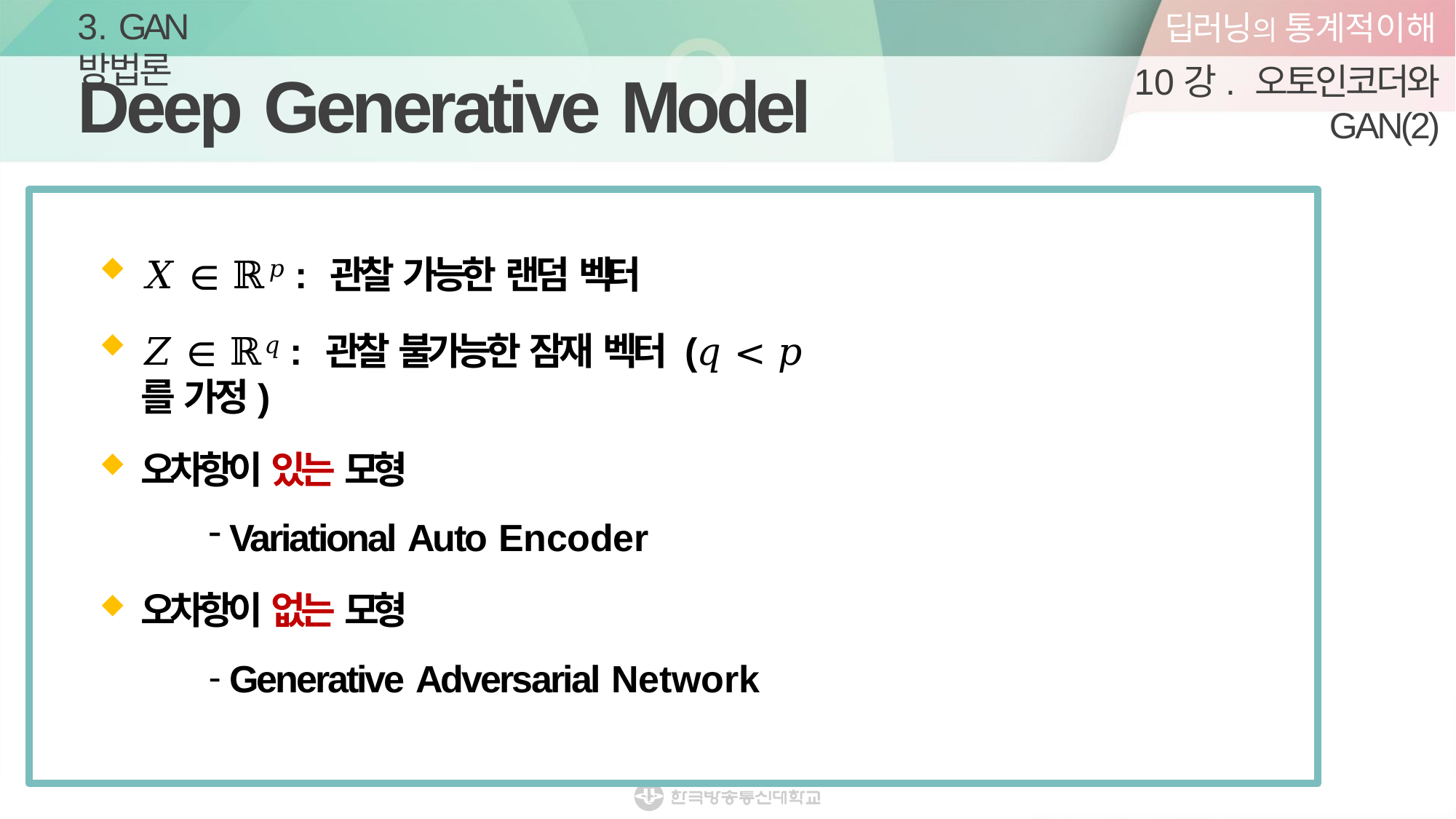

딥러닝의 통계적이해
10강. 오토인코더와 GAN(2)
3. GAN 방법론
# Deep Generative Model

𝑋 ∈ ℝ𝑝 : 관찰 가능한 랜덤 벡터

𝑍 ∈ ℝ𝑞 : 관찰 불가능한 잠재 벡터 (𝑞 < 𝑝 를 가정)

오차항이 있는 모형
Variational Auto Encoder

오차항이 없는 모형
Generative Adversarial Network